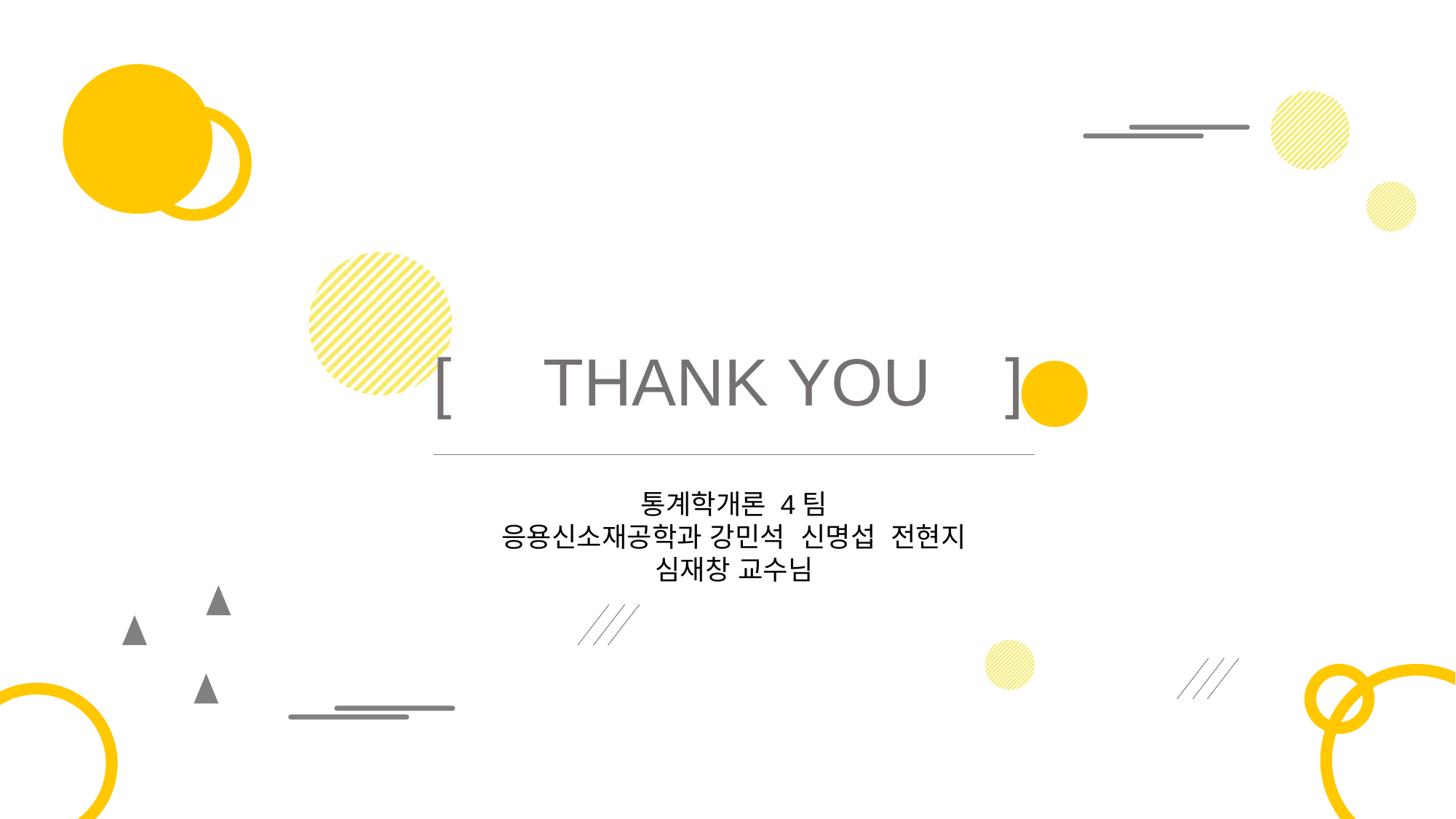

[     THANK YOU    ]

통계학개론 4팀
응용신소재공학과 강민석  신명섭  전현지
심재창 교수님